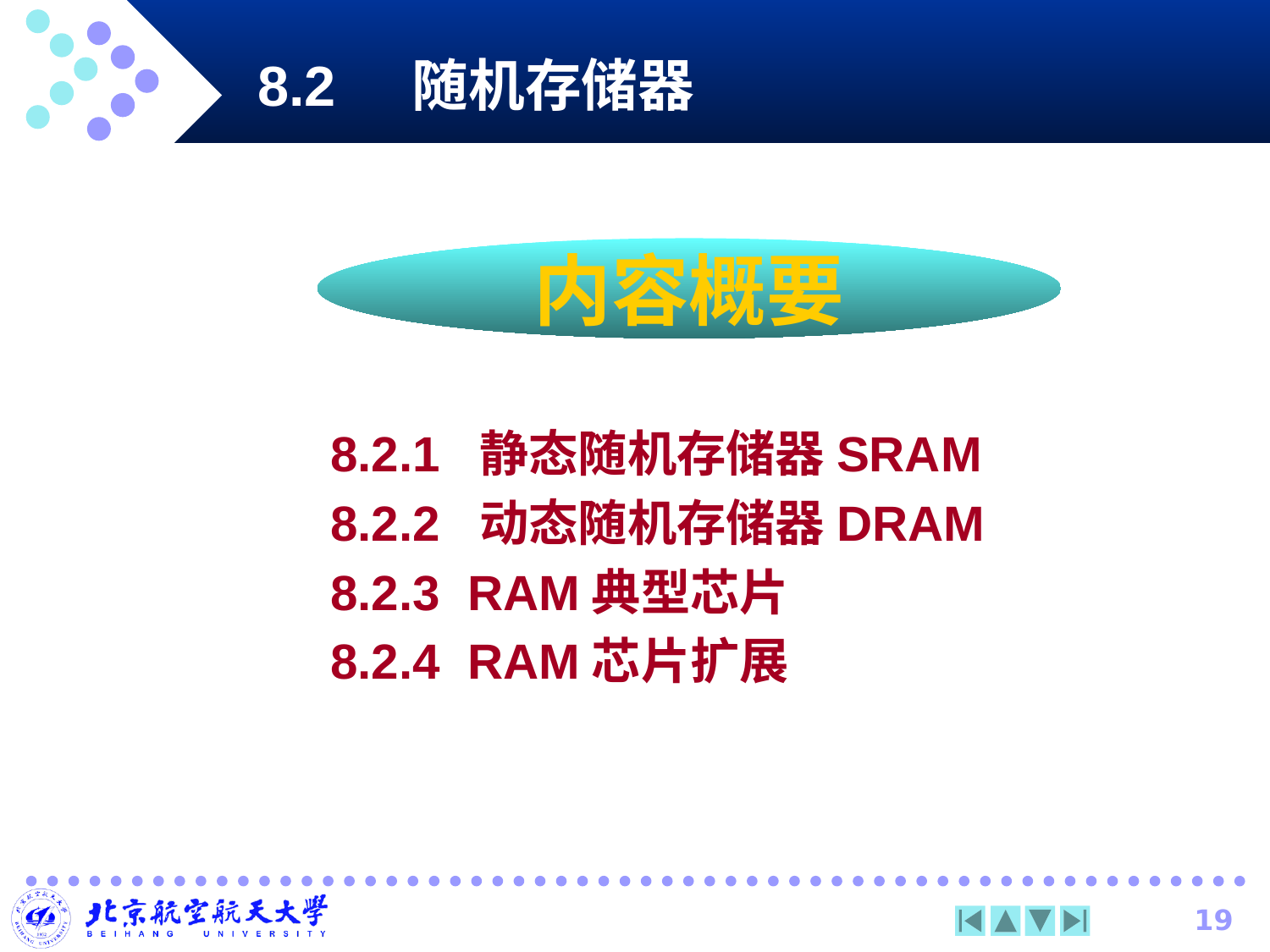

# 8.2    随机存储器
内容概要
8.2.1  静态随机存储器SRAM
8.2.2  动态随机存储器DRAM
8.2.3  RAM典型芯片
8.2.4  RAM芯片扩展
19